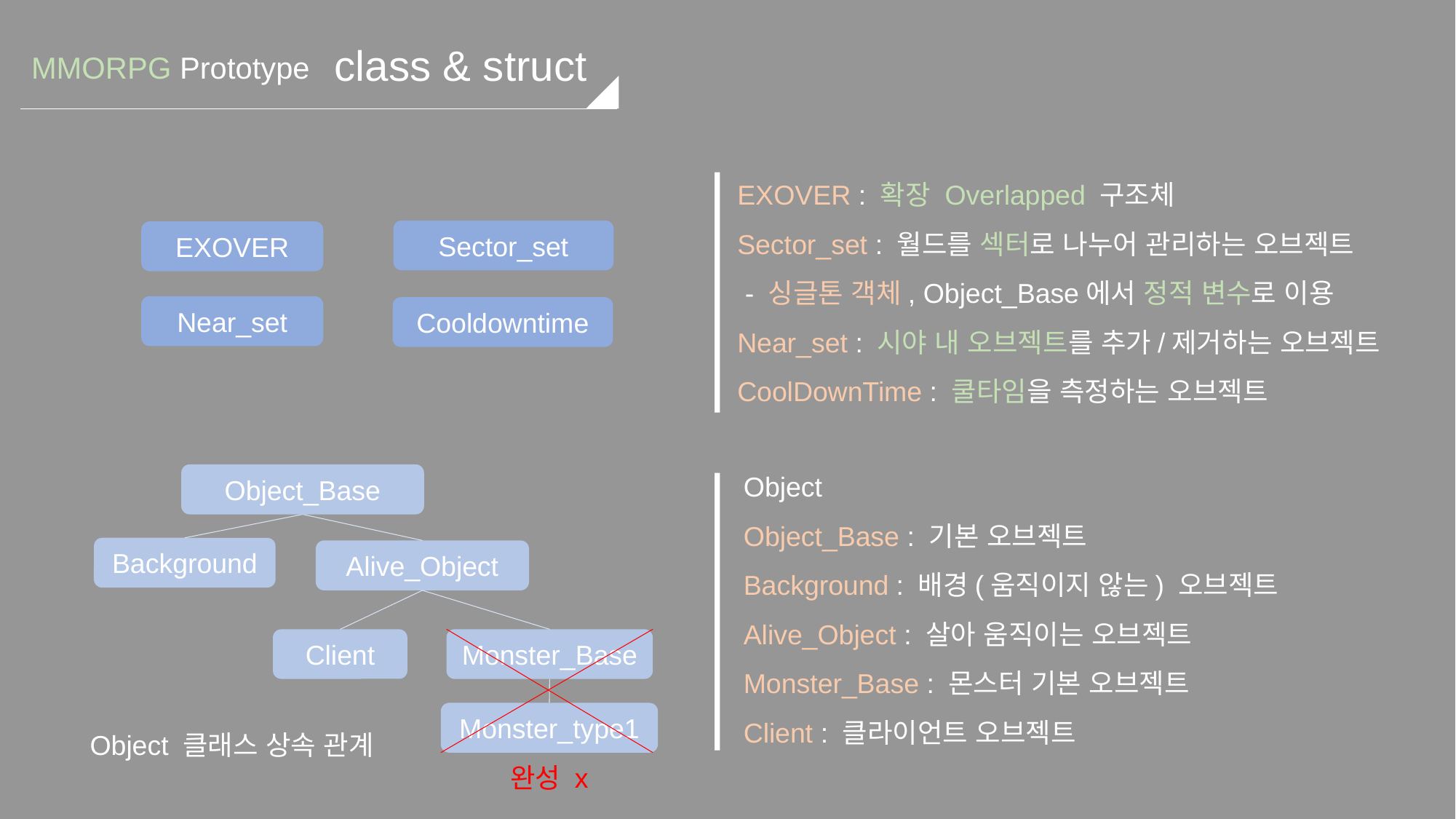

# class & struct
MMORPG Prototype

EXOVER : 확장 Overlapped 구조체
Sector_set : 월드를 섹터로 나누어 관리하는 오브젝트
 - 싱글톤 객체, Object_Base에서 정적 변수로 이용
Near_set : 시야 내 오브젝트를 추가/제거하는 오브젝트
CoolDownTime : 쿨타임을 측정하는 오브젝트

Sector_set
EXOVER
Near_set
Cooldowntime
Object_Base
Background
Alive_Object
Monster_Base
Client
Monster_type1

Object
Object_Base : 기본 오브젝트
Background : 배경(움직이지 않는) 오브젝트
Alive_Object : 살아 움직이는 오브젝트
Monster_Base : 몬스터 기본 오브젝트
Client : 클라이언트 오브젝트
  Object 클래스 상속 관계
완성 x